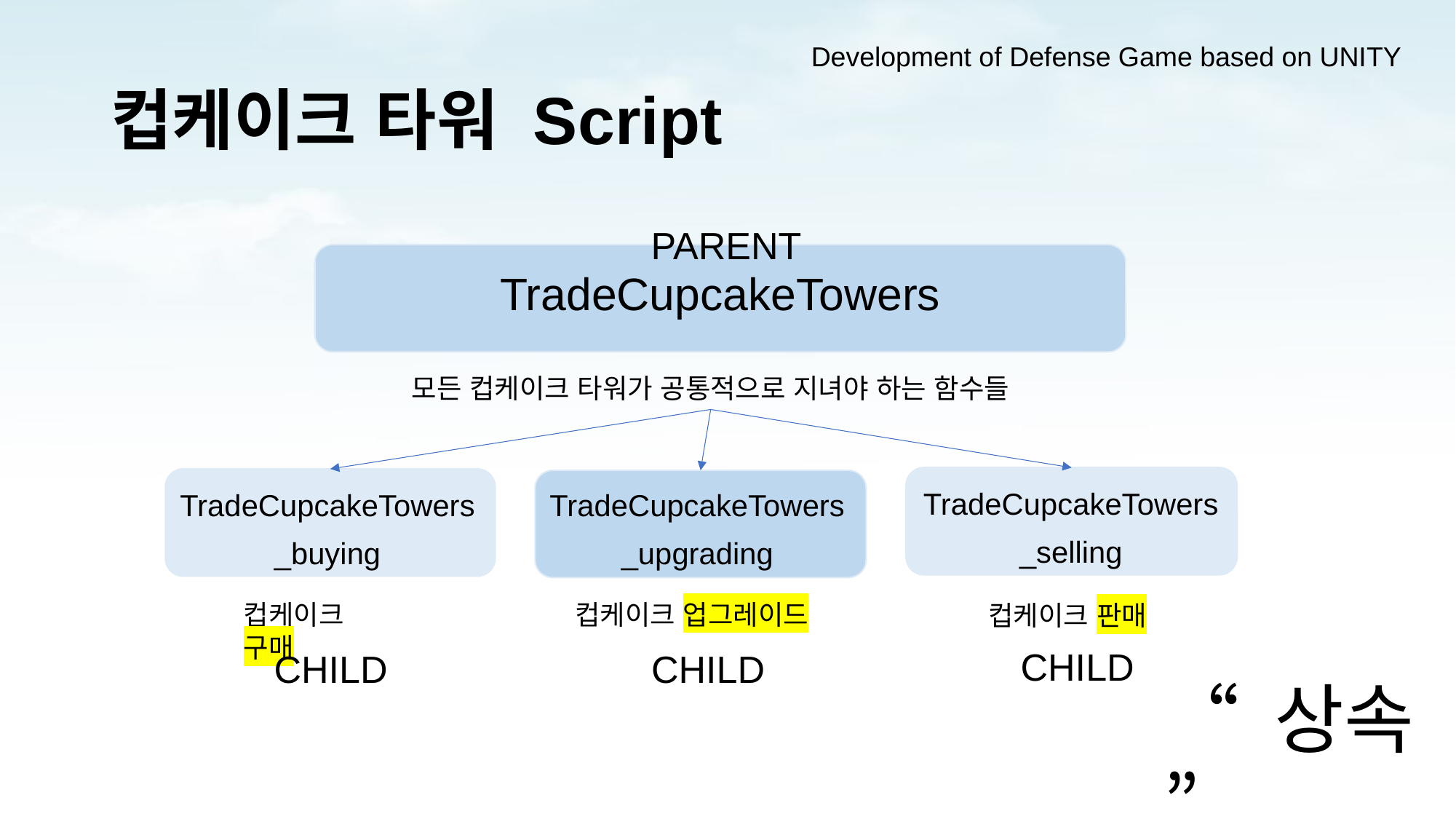

Development of Defense Game based on UNITY
# 컵케이크 타워 Script
PARENT

TradeCupcakeTowers
모든 컵케이크 타워가 공통적으로 지녀야 하는 함수들

TradeCupcakeTowers
_selling
TradeCupcakeTowers
_buying
TradeCupcakeTowers
_upgrading
컵케이크 업그레이드
컵케이크 구매
컵케이크 판매
CHILD
CHILD
CHILD
“ 상속 ”